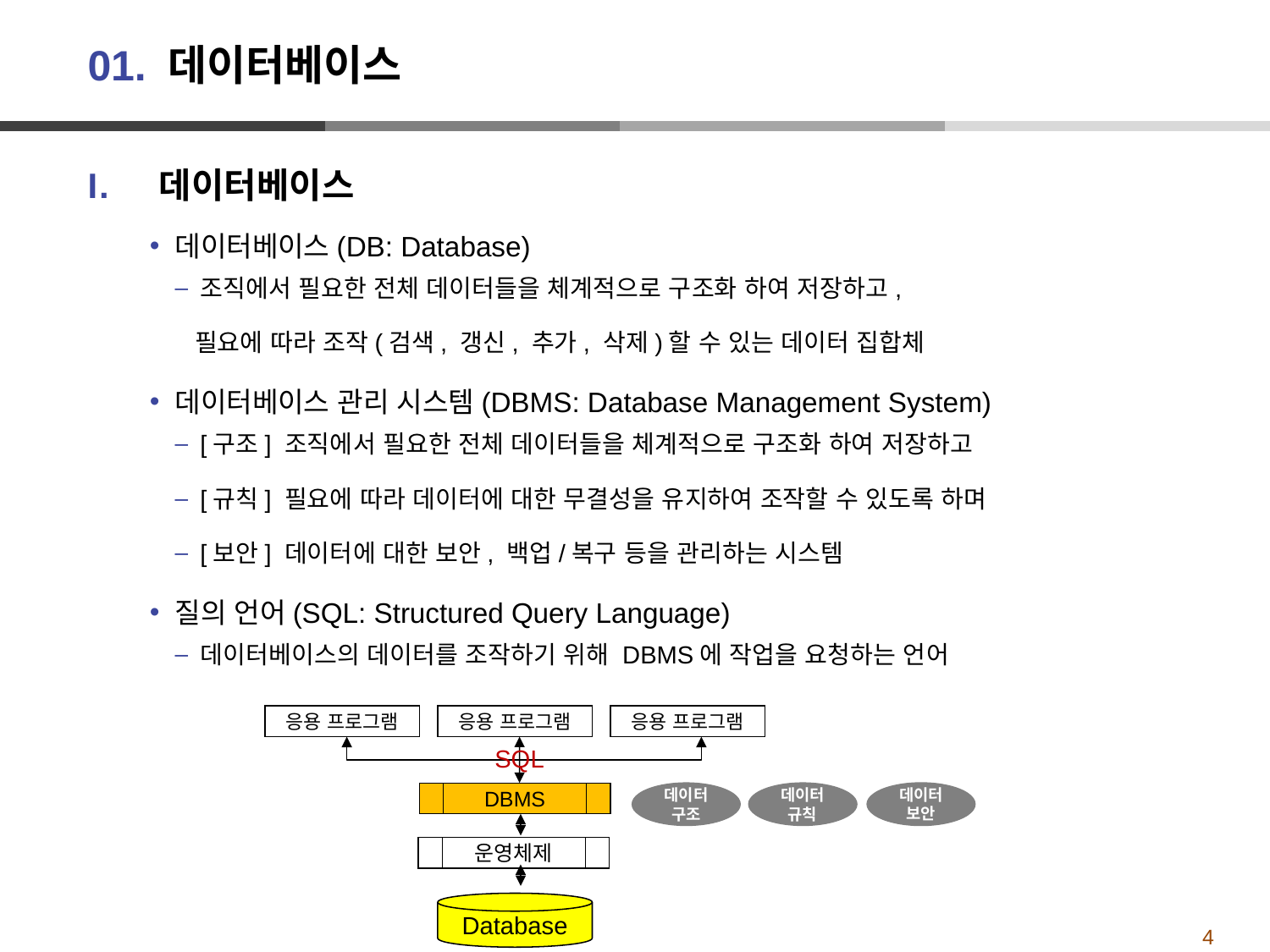

# 01. 데이터베이스
데이터베이스
데이터베이스(DB: Database)
조직에서 필요한 전체 데이터들을 체계적으로 구조화 하여 저장하고,
  필요에 따라 조작(검색, 갱신, 추가, 삭제)할 수 있는 데이터 집합체
데이터베이스 관리 시스템(DBMS: Database Management System)
[구조] 조직에서 필요한 전체 데이터들을 체계적으로 구조화 하여 저장하고
[규칙] 필요에 따라 데이터에 대한 무결성을 유지하여 조작할 수 있도록 하며
[보안] 데이터에 대한 보안, 백업/복구 등을 관리하는 시스템
질의 언어(SQL: Structured Query Language)
데이터베이스의 데이터를 조작하기 위해 DBMS에 작업을 요청하는 언어
응용 프로그램
응용 프로그램
응용 프로그램

데이터 보안
DBMS
데이터 구조
데이터 규칙

운영체제

Database
SQL